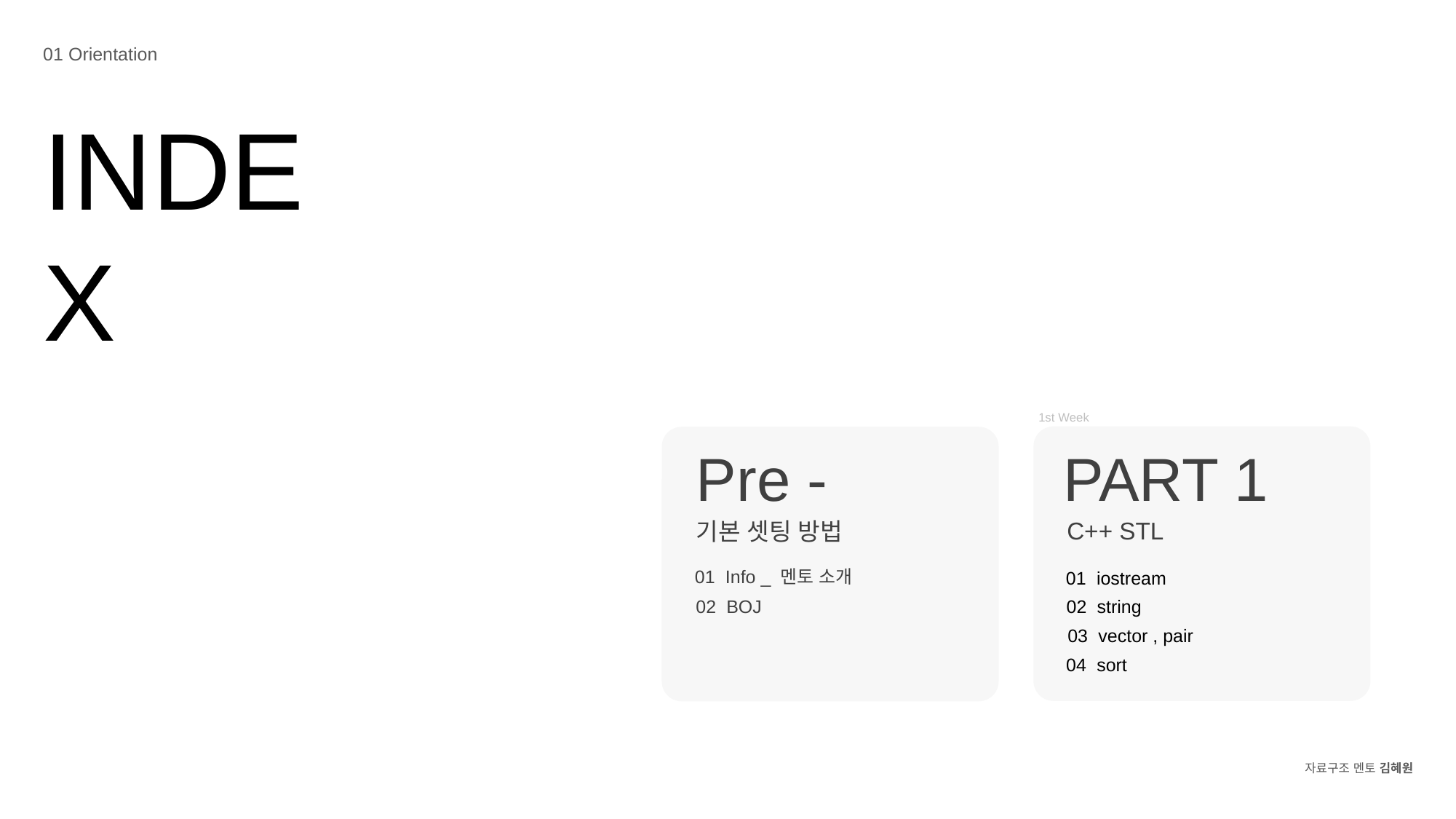

01 Orientation
# INDEX
1st Week

PART 1
Pre -
C++ STL
기본 셋팅 방법
01  Info _ 멘토 소개
02  BOJ
01  iostream
02  string
03  vector , pair
04  sort
자료구조 멘토 김혜원